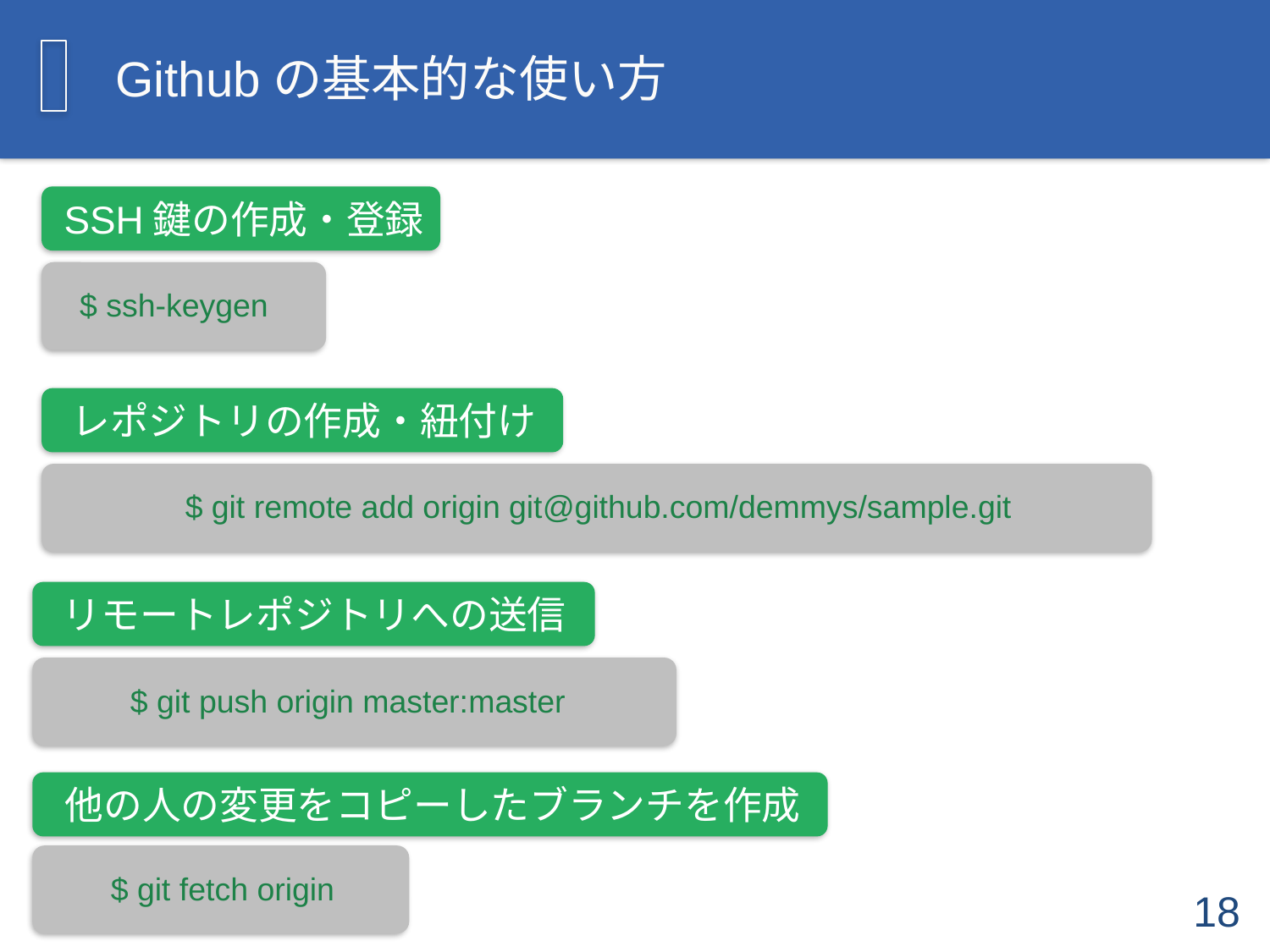

# Githubの基本的な使い方

SSH鍵の作成・登録

$ ssh-keygen

レポジトリの作成・紐付け

$ git remote add origin git@github.com/demmys/sample.git

リモートレポジトリへの送信

$ git push origin master:master

他の人の変更をコピーしたブランチを作成

$ git fetch origin
18